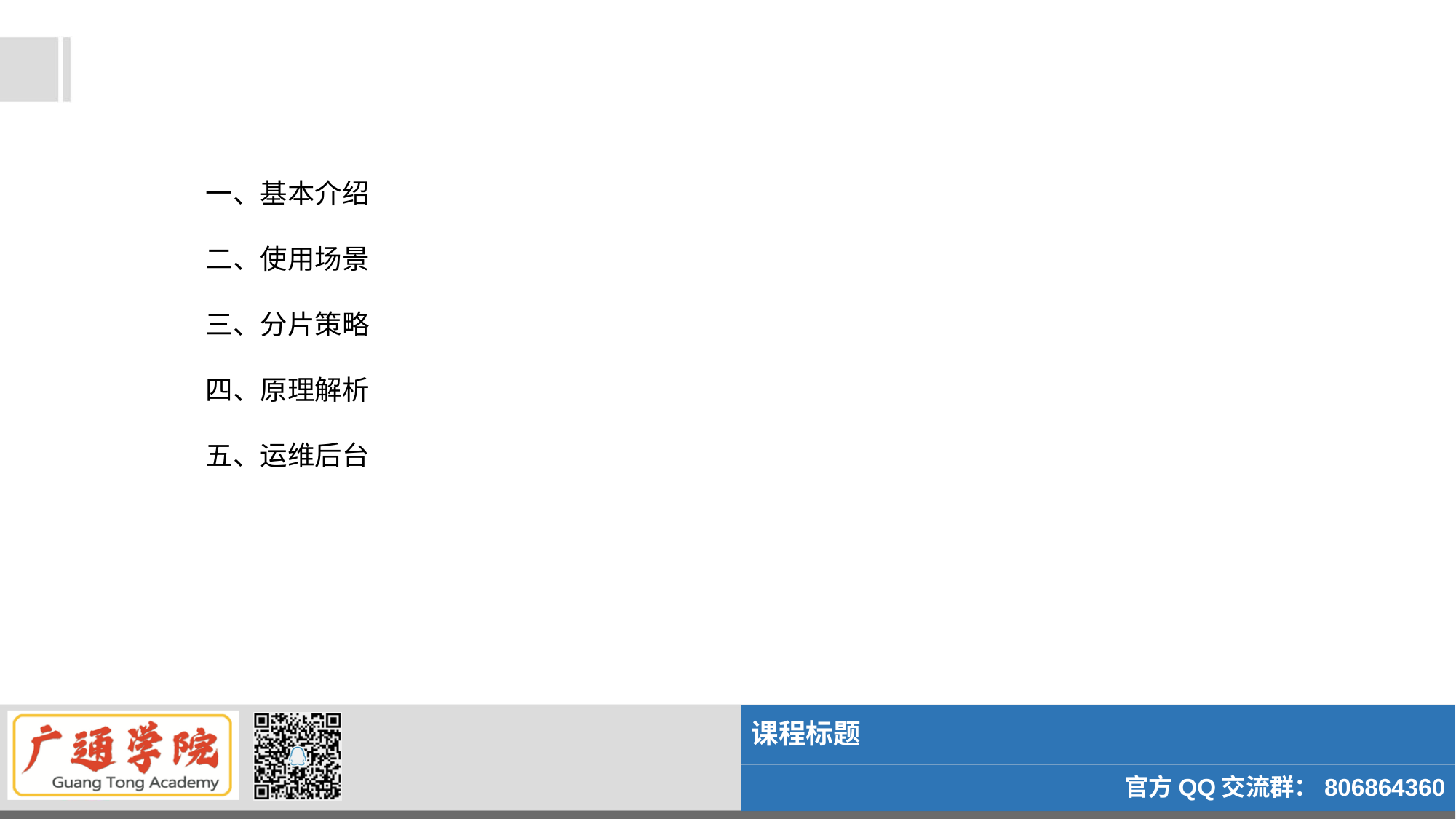

一、基本介绍

二、使用场景

三、分片策略

四、原理解析

五、运维后台
课程标题
官方QQ交流群：806864360